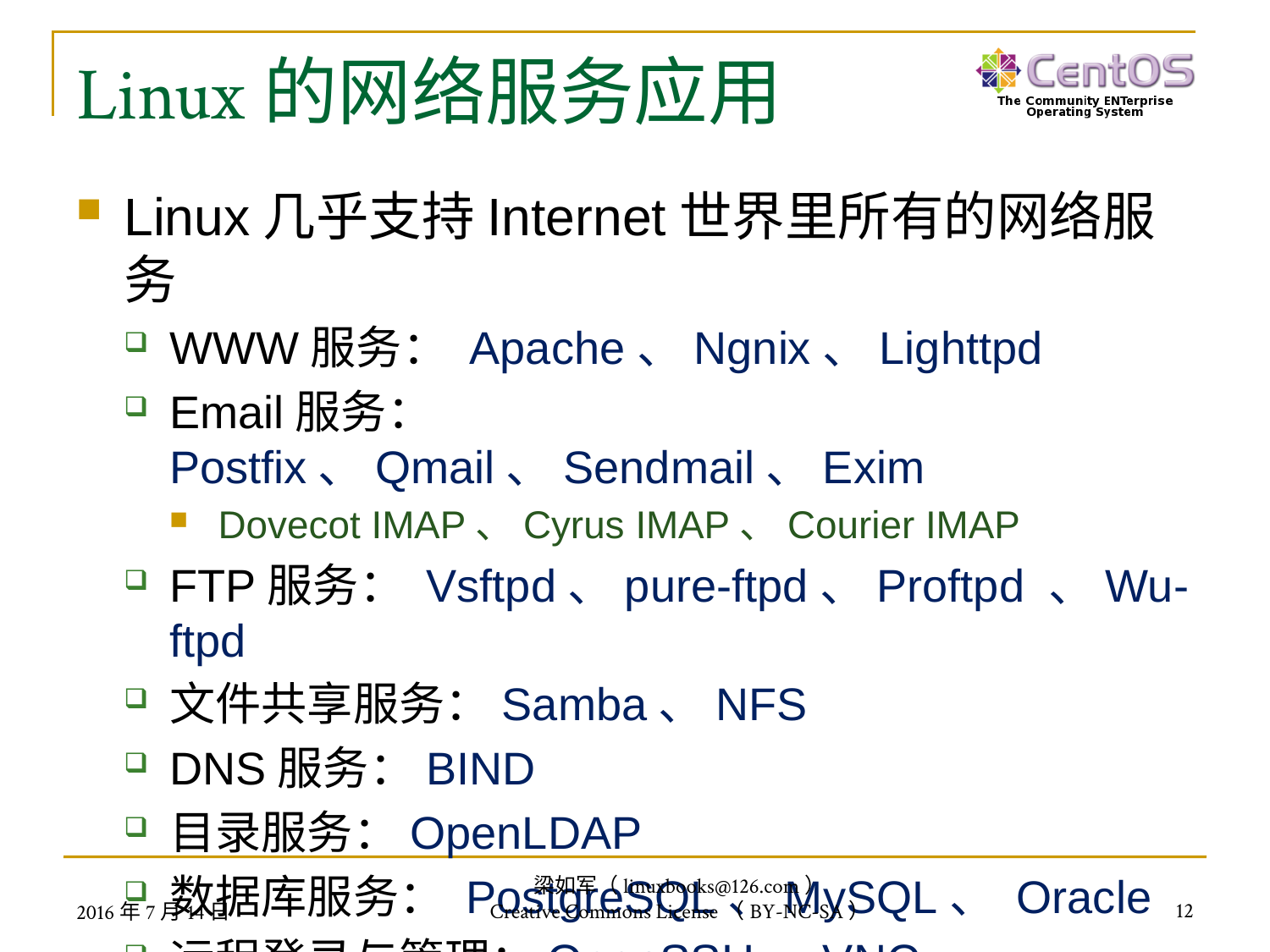

# Linux的网络服务应用
Linux几乎支持Internet世界里所有的网络服务
WWW服务： Apache、Ngnix、Lighttpd
Email服务： Postfix、Qmail、Sendmail、Exim
Dovecot IMAP、Cyrus IMAP、Courier IMAP
FTP服务： Vsftpd、pure-ftpd、Proftpd 、Wu-ftpd
文件共享服务：Samba、NFS
DNS服务：BIND
目录服务：OpenLDAP
数据库服务： PostgreSQL、MySQL、 Oracle
远程登录与管理：OpenSSH、VNC

梁如军（linuxbooks@126.com）
Creative Commons License（BY-NC-SA）
2016年7月14日
12